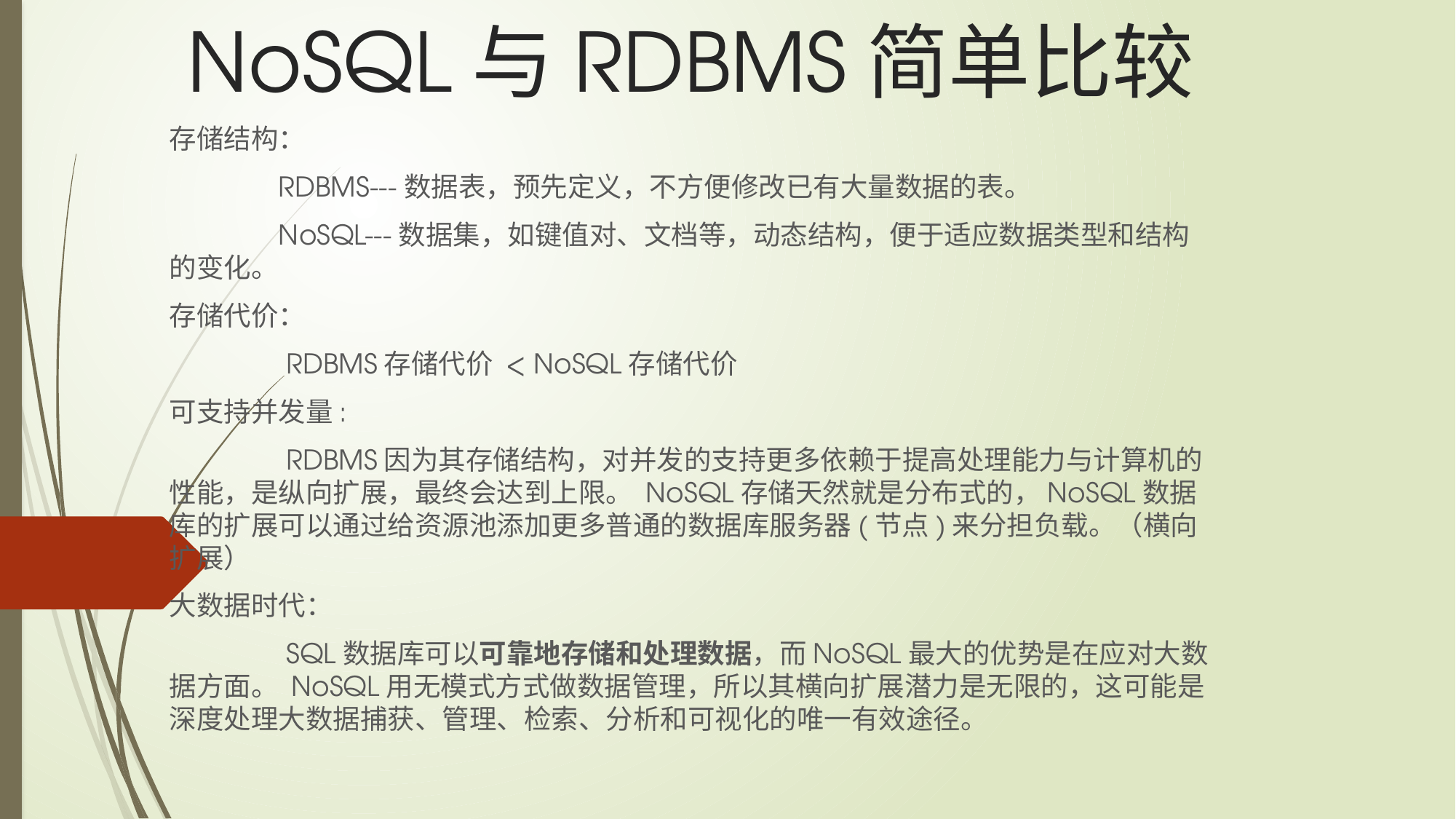

# NoSQL与RDBMS简单比较
存储结构：
	RDBMS---数据表，预先定义，不方便修改已有大量数据的表。
	NoSQL---数据集，如键值对、文档等，动态结构，便于适应数据类型和结构的变化。
存储代价：
	 RDBMS存储代价 < NoSQL存储代价
可支持并发量:
	 RDBMS因为其存储结构，对并发的支持更多依赖于提高处理能力与计算机的性能，是纵向扩展，最终会达到上限。 NoSQL存储天然就是分布式的，NoSQL数据库的扩展可以通过给资源池添加更多普通的数据库服务器(节点)来分担负载。（横向扩展）
大数据时代：
	 SQL数据库可以可靠地存储和处理数据，而NoSQL最大的优势是在应对大数据方面。 NoSQL用无模式方式做数据管理，所以其横向扩展潜力是无限的，这可能是深度处理大数据捕获、管理、检索、分析和可视化的唯一有效途径。